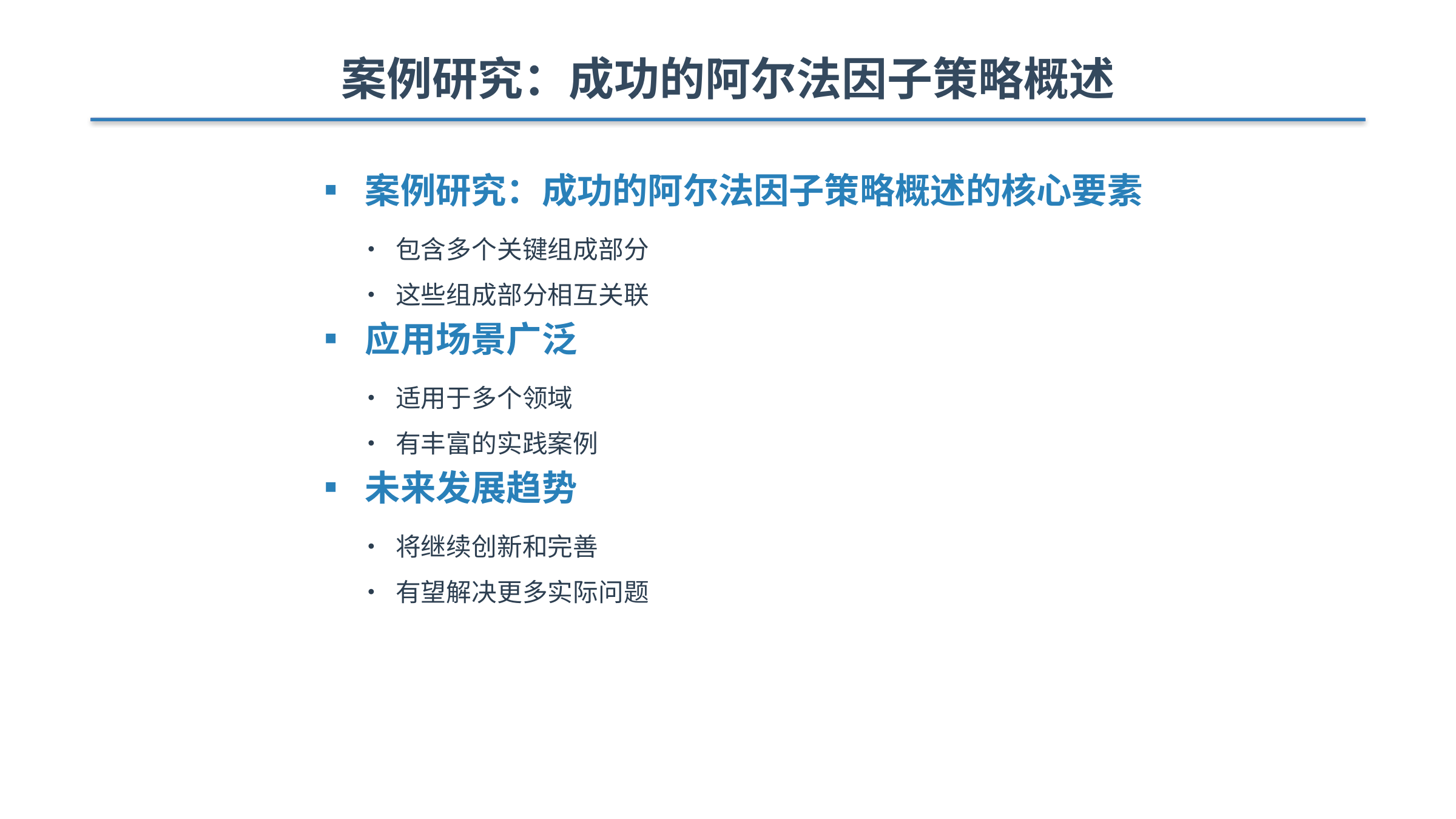

案例研究：成功的阿尔法因子策略概述

▪ 案例研究：成功的阿尔法因子策略概述的核心要素
• 包含多个关键组成部分
• 这些组成部分相互关联
▪ 应用场景广泛
• 适用于多个领域
• 有丰富的实践案例
▪ 未来发展趋势
• 将继续创新和完善
• 有望解决更多实际问题